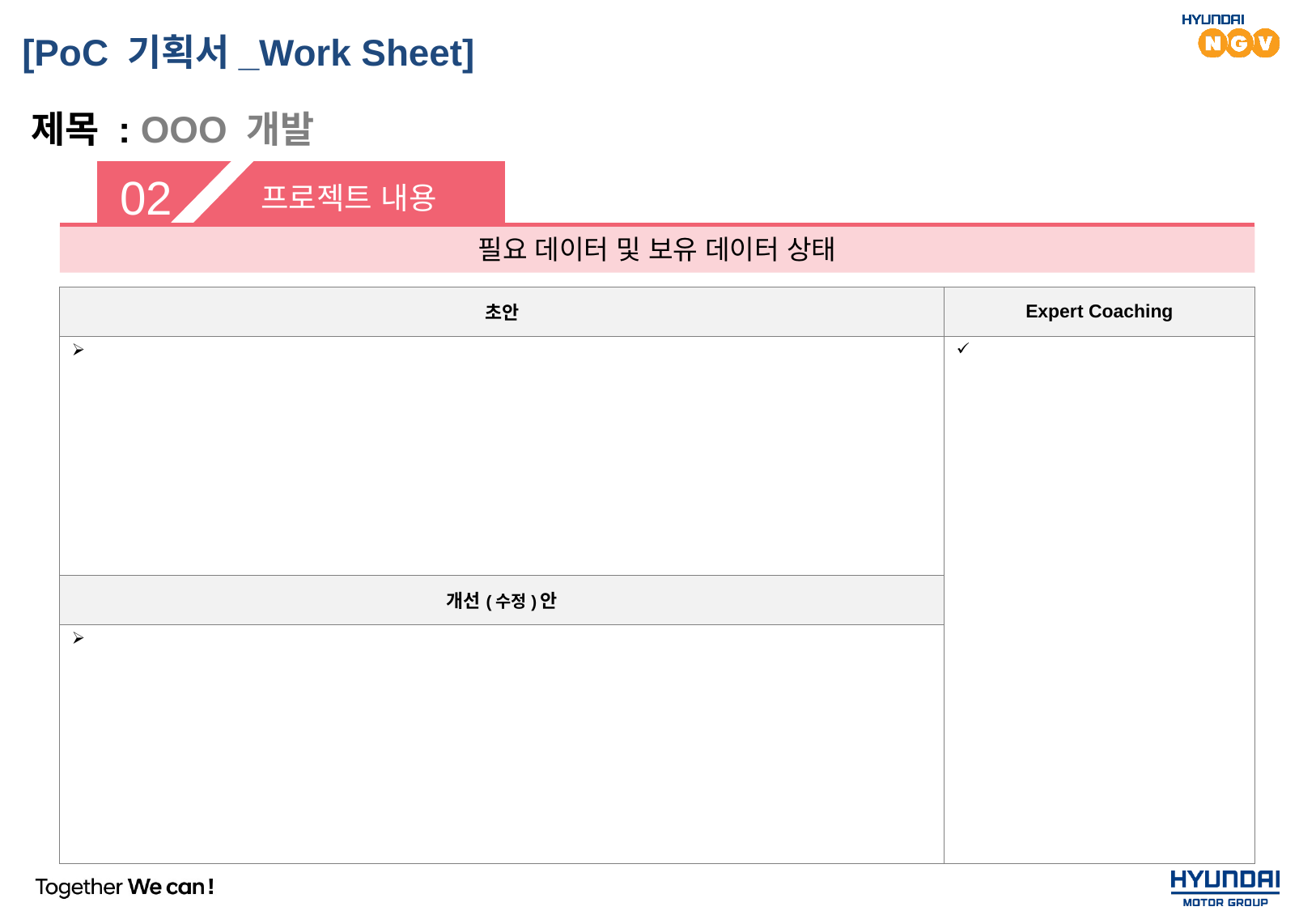

[PoC 기획서_Work Sheet]
 제목 : OOO 개발

02

프로젝트 내용
필요 데이터 및 보유 데이터 상태
| 초안 | Expert Coaching |
| --- | --- |
|  |  |
| 개선(수정)안 |  |
|  |  |